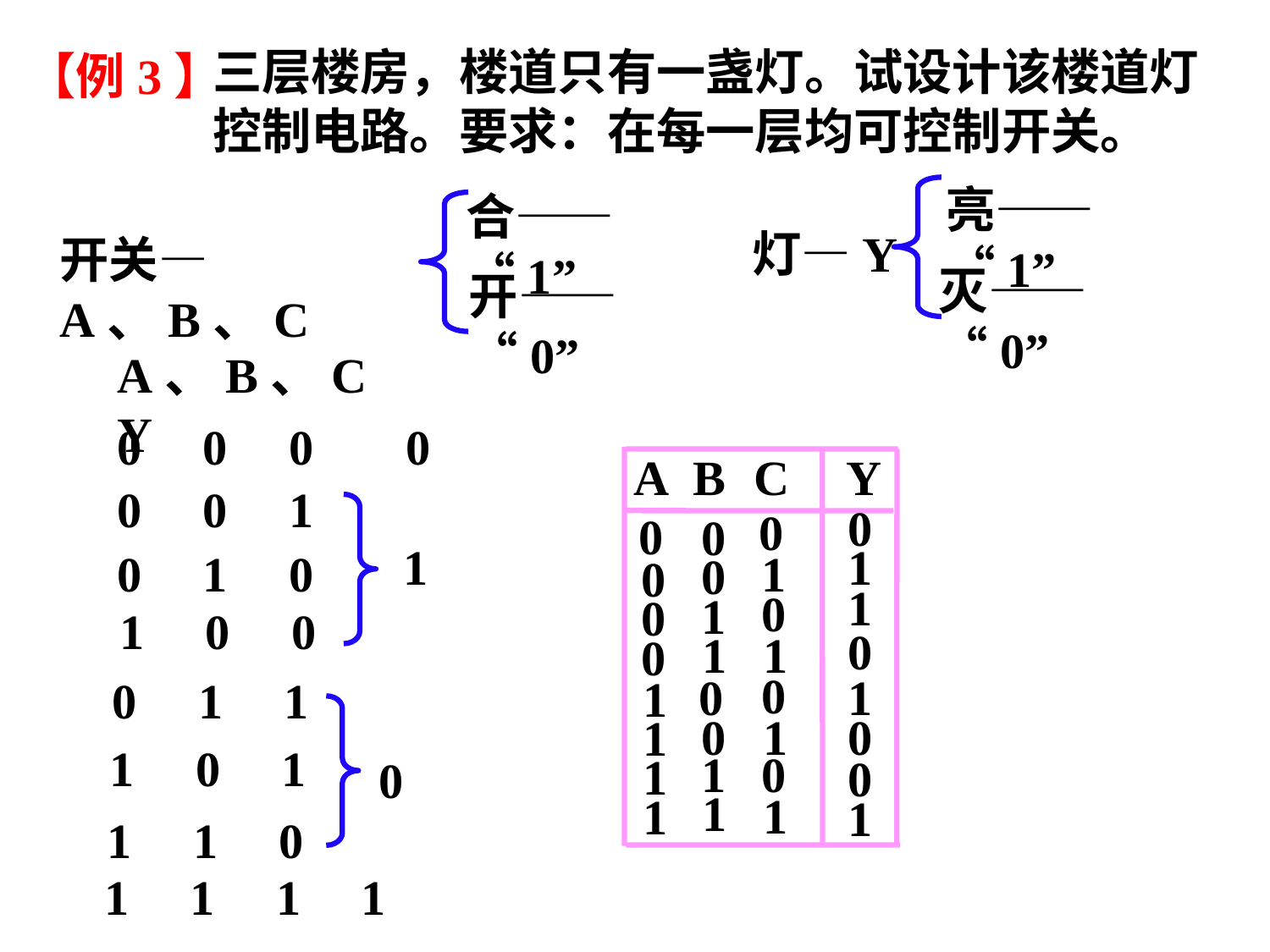

三层楼房，楼道只有一盏灯。试设计该楼道灯控制电路。要求：在每一层均可控制开关。
# 【例3】
亮——“1”

灯—Y
灭——“0”
合——“1”

开关—A、B、C
开——“0”
A、B、C       Y
0
0     0     0
A
B
C
Y

0
0
1
0
0

1
0
0
1
0
1
1
1
0
0
0
1
0
1
0
1
0
0
1
1
1
0
1
1
0
1
1

0     0     1
0     1     0
1     0     0

1
0     1     1
1     0     1
1     1     0

0
1
1     1     1